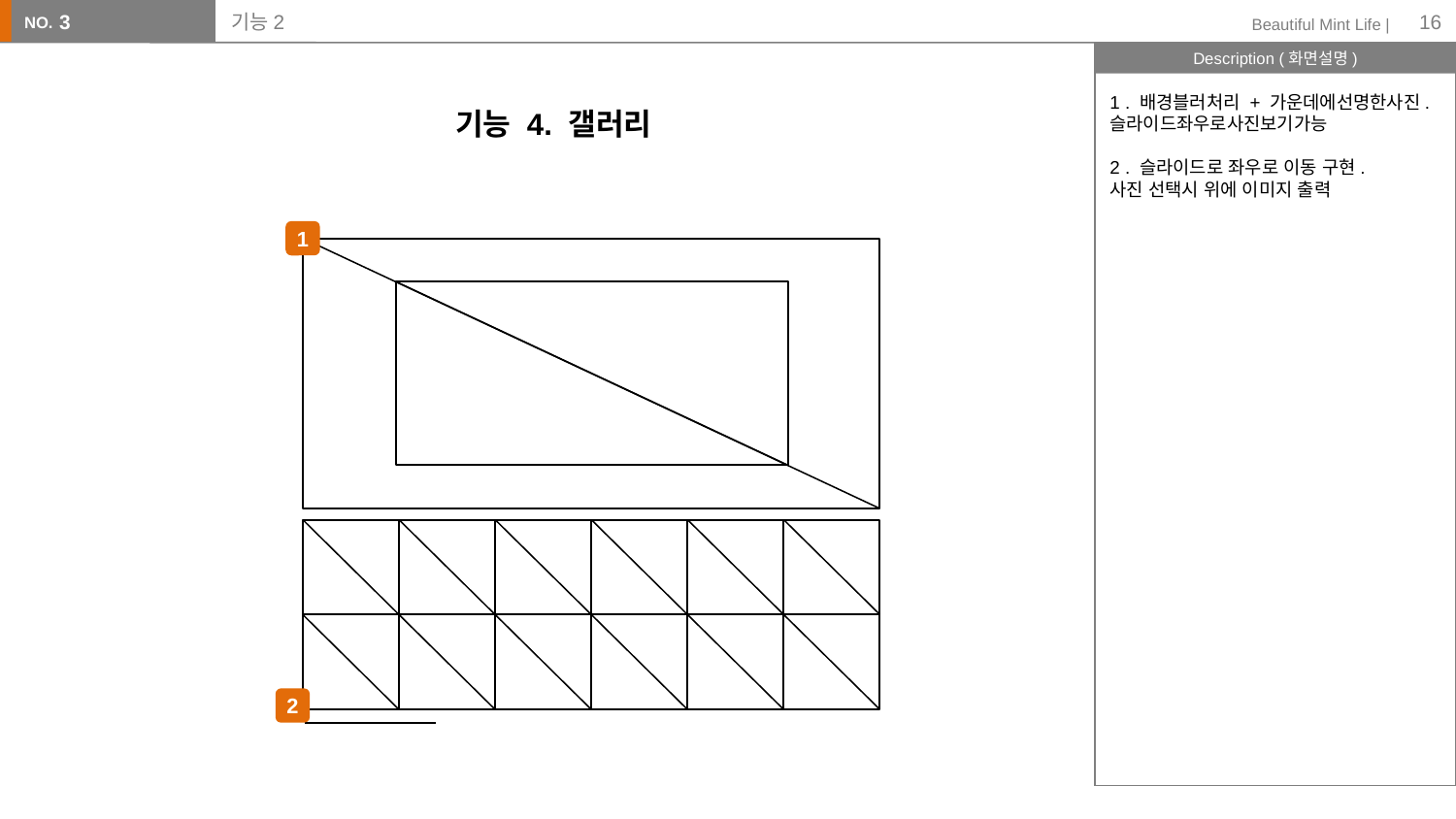

3
# 기능2
16
기능 4. 갤러리
1 . 배경블러처리 + 가운데에선명한사진. 슬라이드좌우로사진보기가능

2 . 슬라이드로 좌우로 이동 구현.
사진 선택시 위에 이미지 출력
1

2